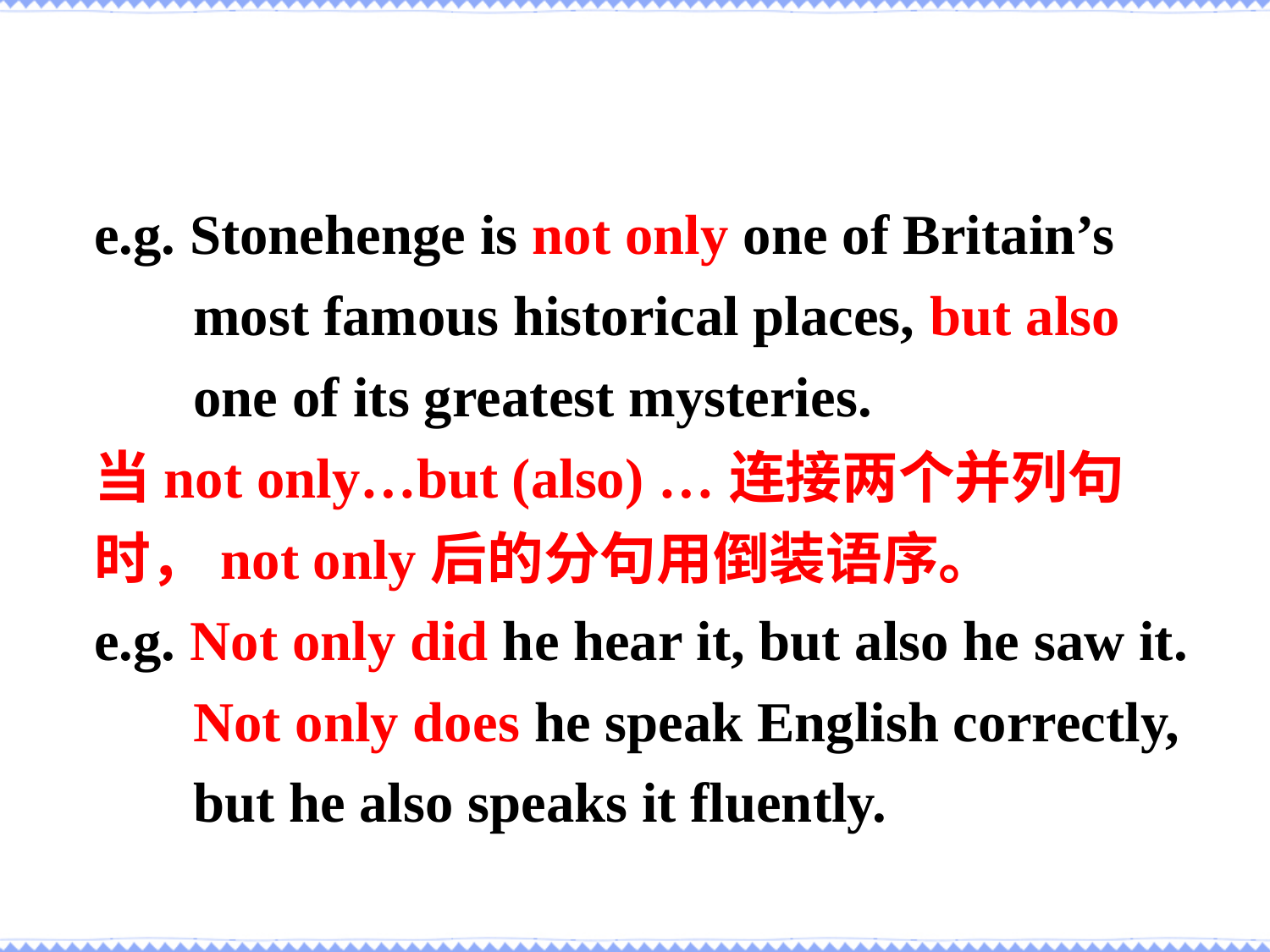

e.g. Stonehenge is not only one of Britain’s
       most famous historical places, but also
       one of its greatest mysteries.
当not only…but (also) …连接两个并列句时，not only后的分句用倒装语序。
e.g. Not only did he hear it, but also he saw it.
       Not only does he speak English correctly,
       but he also speaks it fluently.